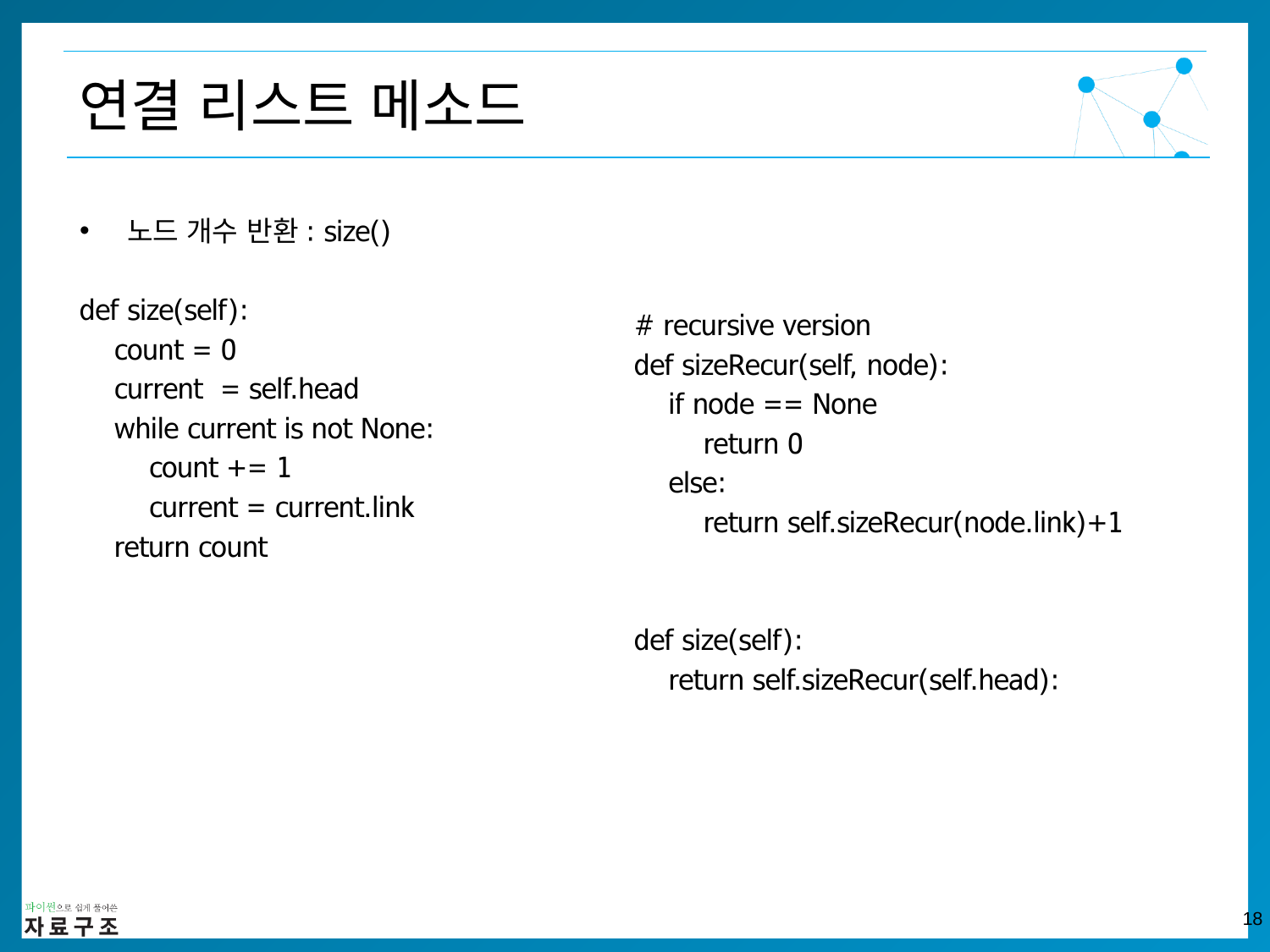

연결 리스트 메소드
노드 개수 반환: size()

def size(self):
    count = 0
    current  = self.head
    while current is not None:
        count += 1
        current = current.link
    return count

# recursive version
def sizeRecur(self, node):
    if node == None
        return 0
    else:
        return self.sizeRecur(node.link)+1

def size(self):
    return self.sizeRecur(self.head):